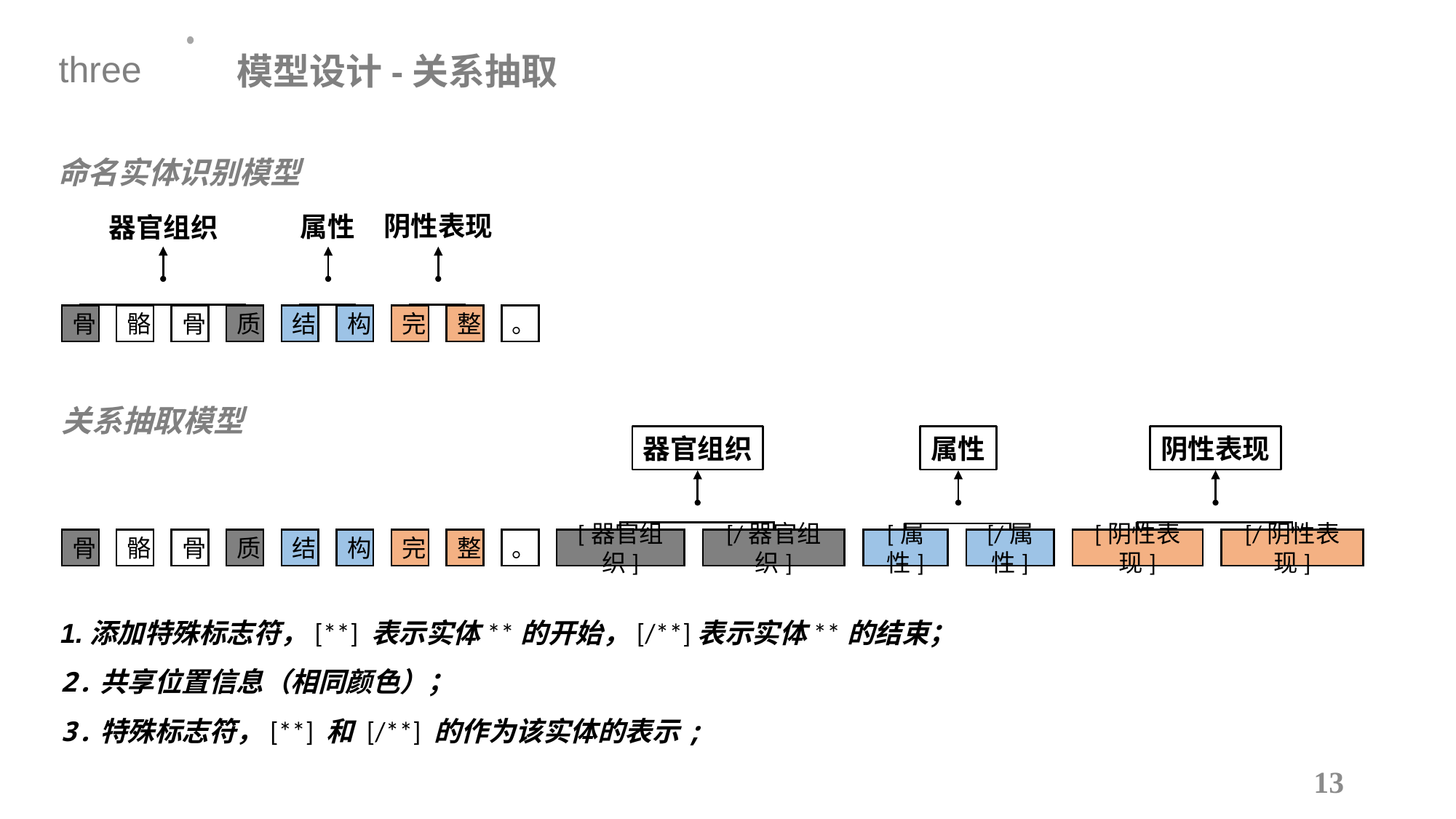

模型设计-关系抽取

three
命名实体识别模型
阴性表现
属性
器官组织
骨
骼
骨
质
结
构
完
整
。
关系抽取模型
器官组织
属性
阴性表现
骨
骼
骨
质
结
构
完
整
。
[器官组织]
[/器官组织]
[属性]
[/属性]
[阴性表现]
[/阴性表现]
1.添加特殊标志符，[**] 表示实体**的开始，[/**]表示实体**的结束；
2.共享位置信息（相同颜色）；
3.特殊标志符，[**] 和 [/**] 的作为该实体的表示;
13